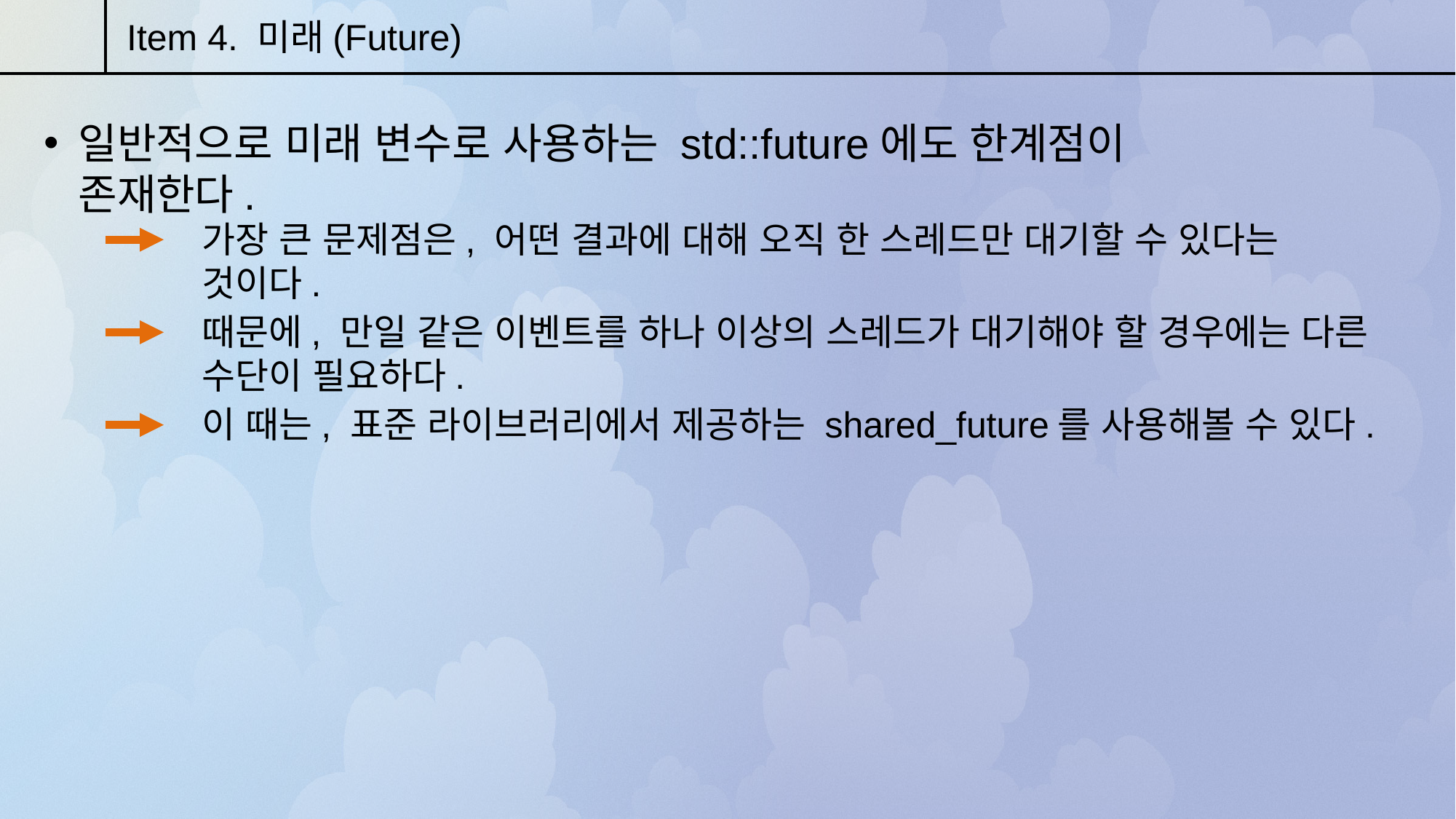

Item 4. 미래(Future)
일반적으로 미래 변수로 사용하는 std::future에도 한계점이 존재한다.
가장 큰 문제점은, 어떤 결과에 대해 오직 한 스레드만 대기할 수 있다는 것이다.
때문에, 만일 같은 이벤트를 하나 이상의 스레드가 대기해야 할 경우에는 다른 수단이 필요하다.
이 때는, 표준 라이브러리에서 제공하는 shared_future를 사용해볼 수 있다.